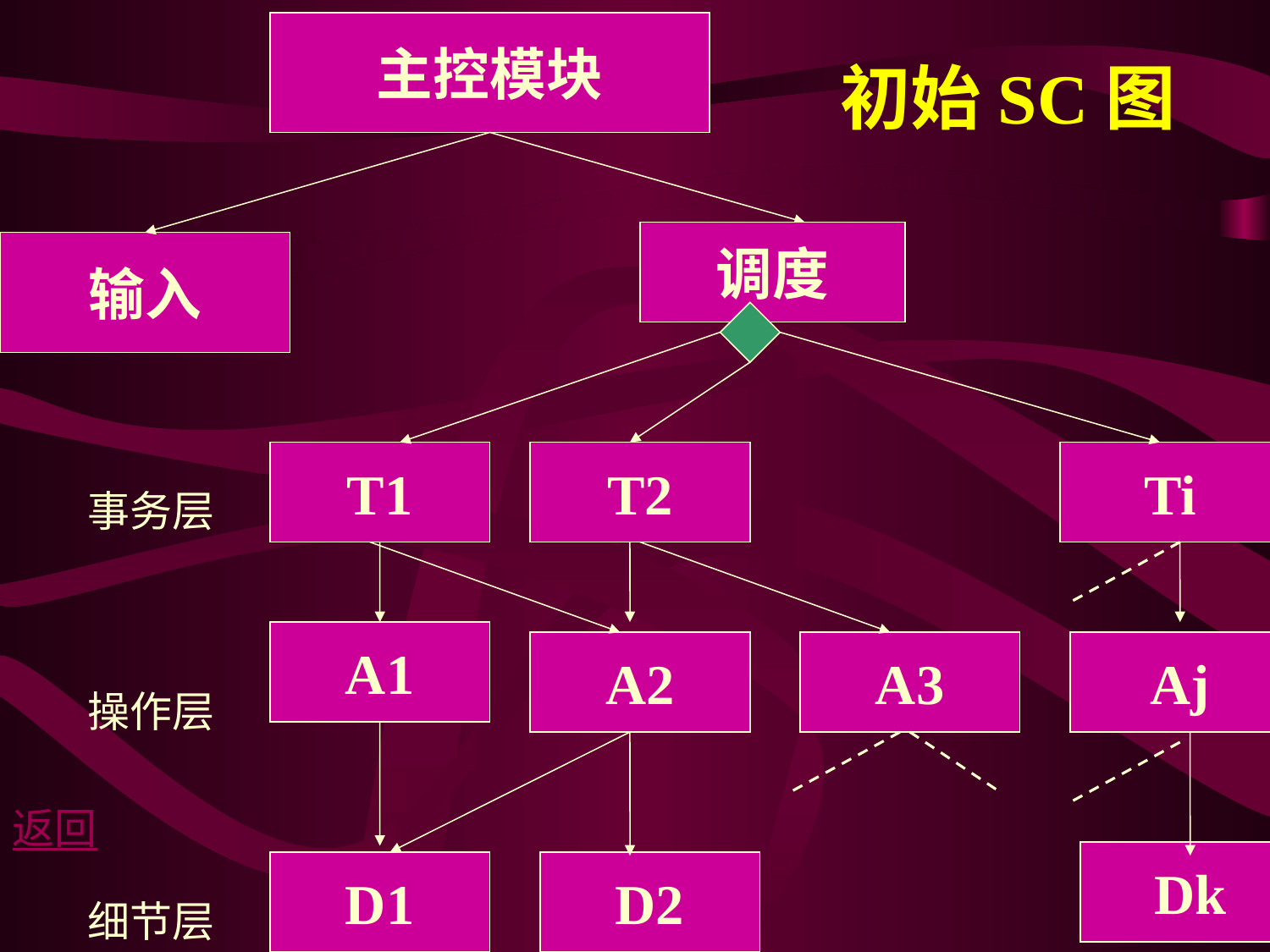

主控模块
# 初始SC图
调度
输入

T1
T2
Ti
事务层

A1
A2
A3
Aj
操作层

返回
Dk
D1
D2

123
细节层